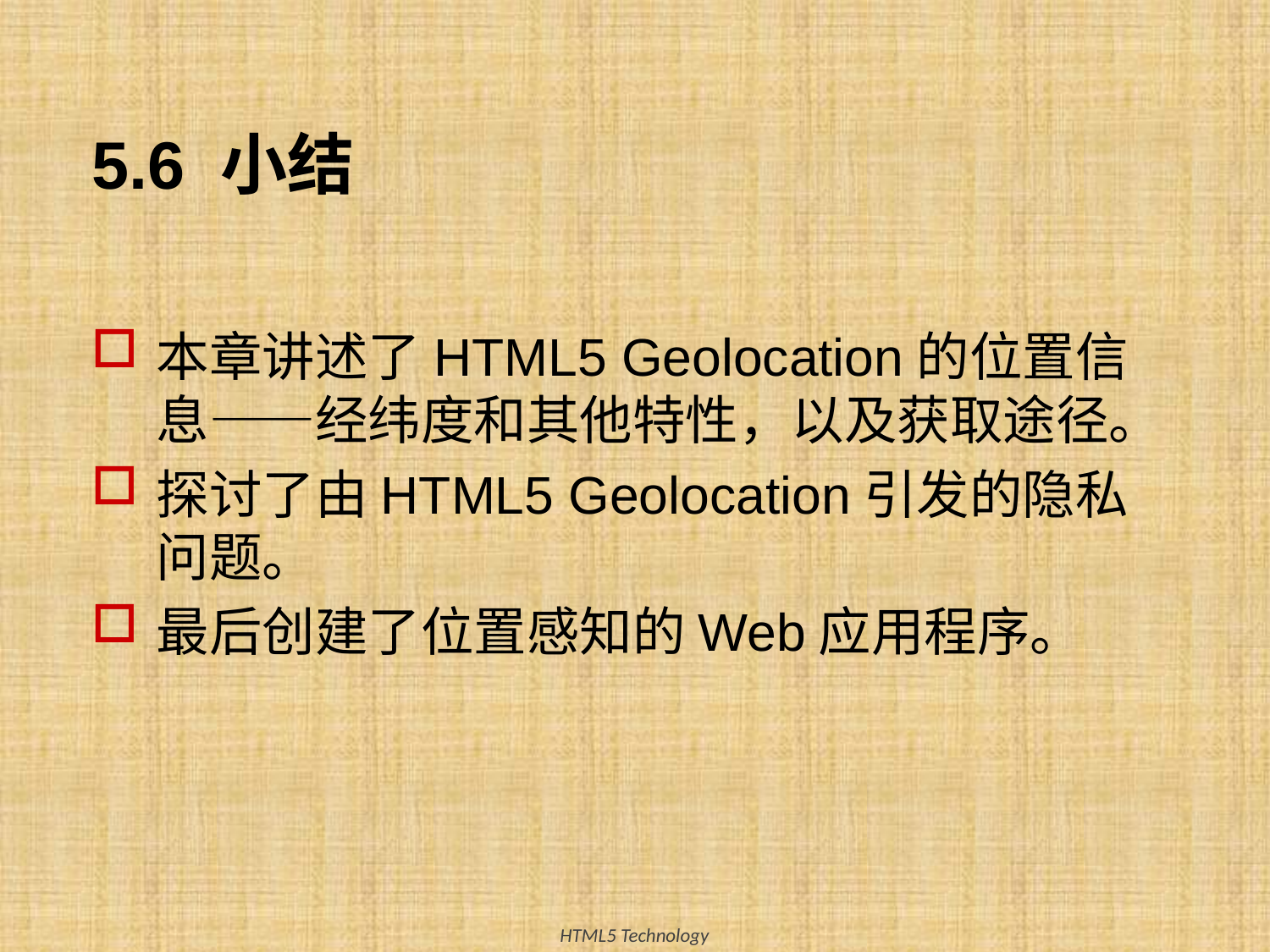

# 5.6 小结
本章讲述了HTML5 Geolocation的位置信息——经纬度和其他特性，以及获取途径。
探讨了由HTML5 Geolocation引发的隐私问题。
最后创建了位置感知的Web应用程序。

60
HTML5 Technology